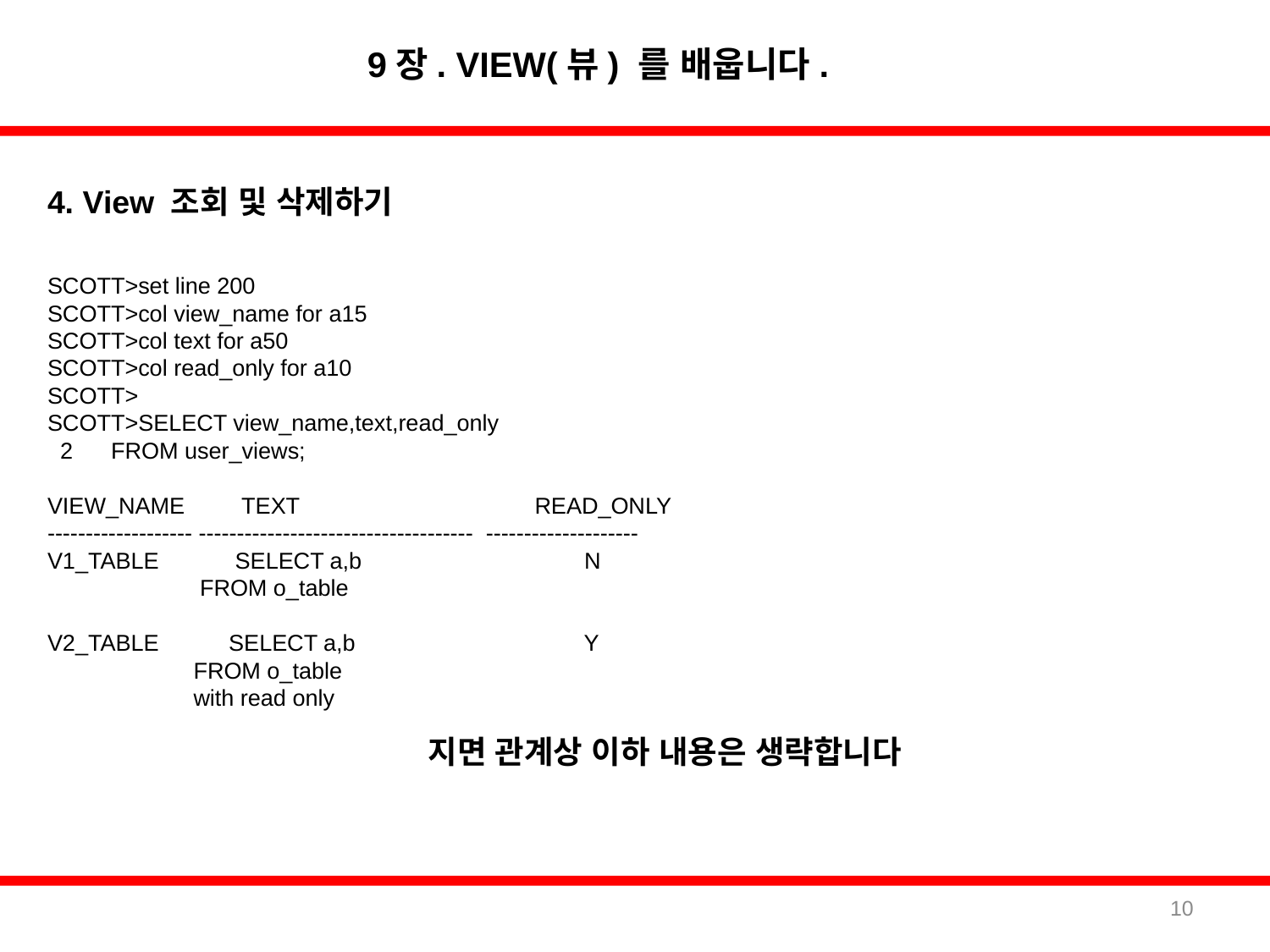

9장. VIEW(뷰) 를 배웁니다.

4. View 조회 및 삭제하기
SCOTT>set line 200
SCOTT>col view_name for a15
SCOTT>col text for a50
SCOTT>col read_only for a10
SCOTT>
SCOTT>SELECT view_name,text,read_only
  2      FROM user_views;

VIEW_NAME         TEXT                                     READ_ONLY
------------------- ------------------------------------  --------------------
V1_TABLE            SELECT a,b                                   N
                        FROM o_table

V2_TABLE           SELECT a,b                                    Y
                       FROM o_table
                       with read only
지면 관계상 이하 내용은 생략합니다

10